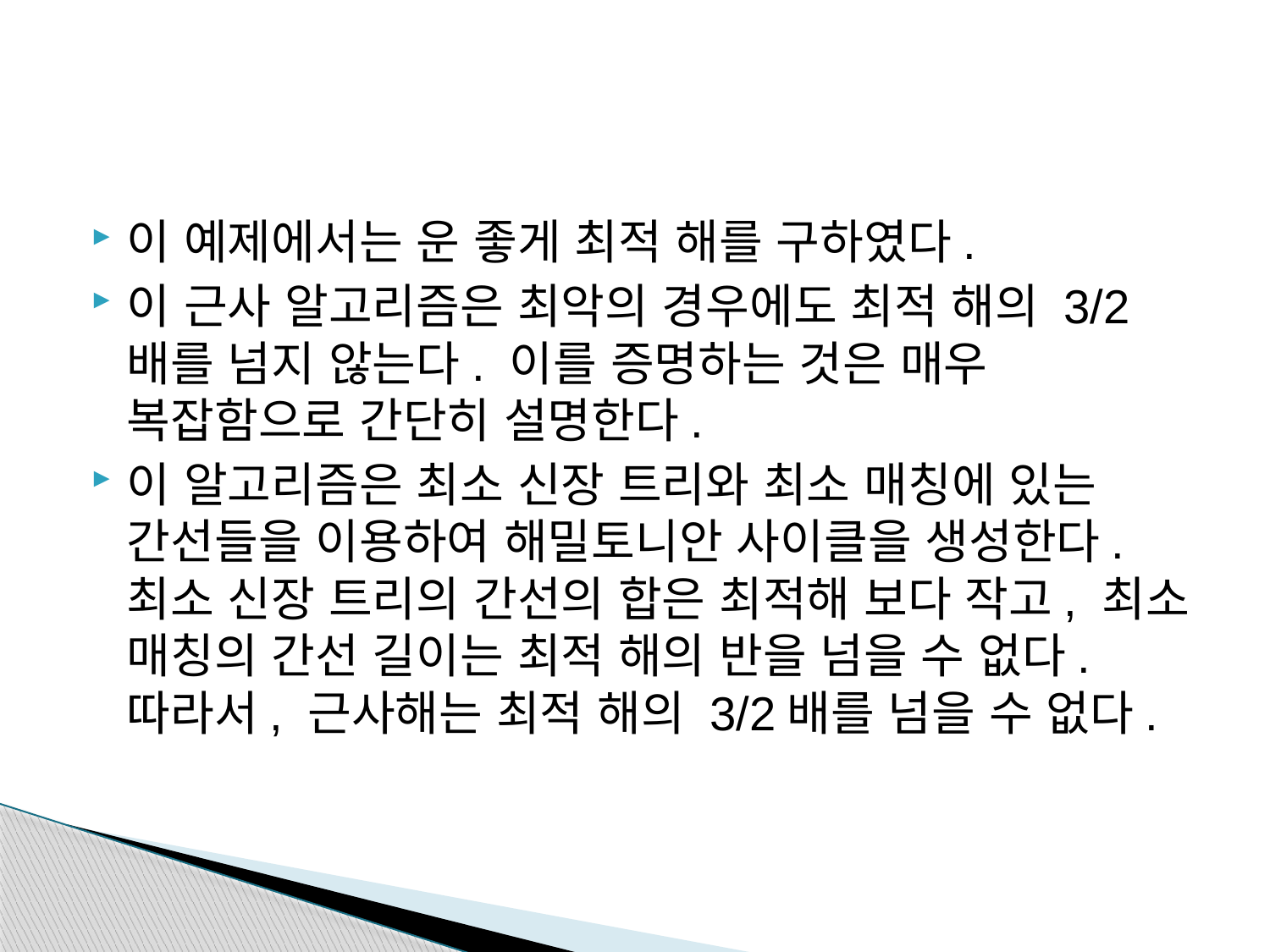

#
이 예제에서는 운 좋게 최적 해를 구하였다.
이 근사 알고리즘은 최악의 경우에도 최적 해의 3/2배를 넘지 않는다. 이를 증명하는 것은 매우 복잡함으로 간단히 설명한다.
이 알고리즘은 최소 신장 트리와 최소 매칭에 있는 간선들을 이용하여 해밀토니안 사이클을 생성한다. 최소 신장 트리의 간선의 합은 최적해 보다 작고, 최소 매칭의 간선 길이는 최적 해의 반을 넘을 수 없다. 따라서, 근사해는 최적 해의 3/2배를 넘을 수 없다.